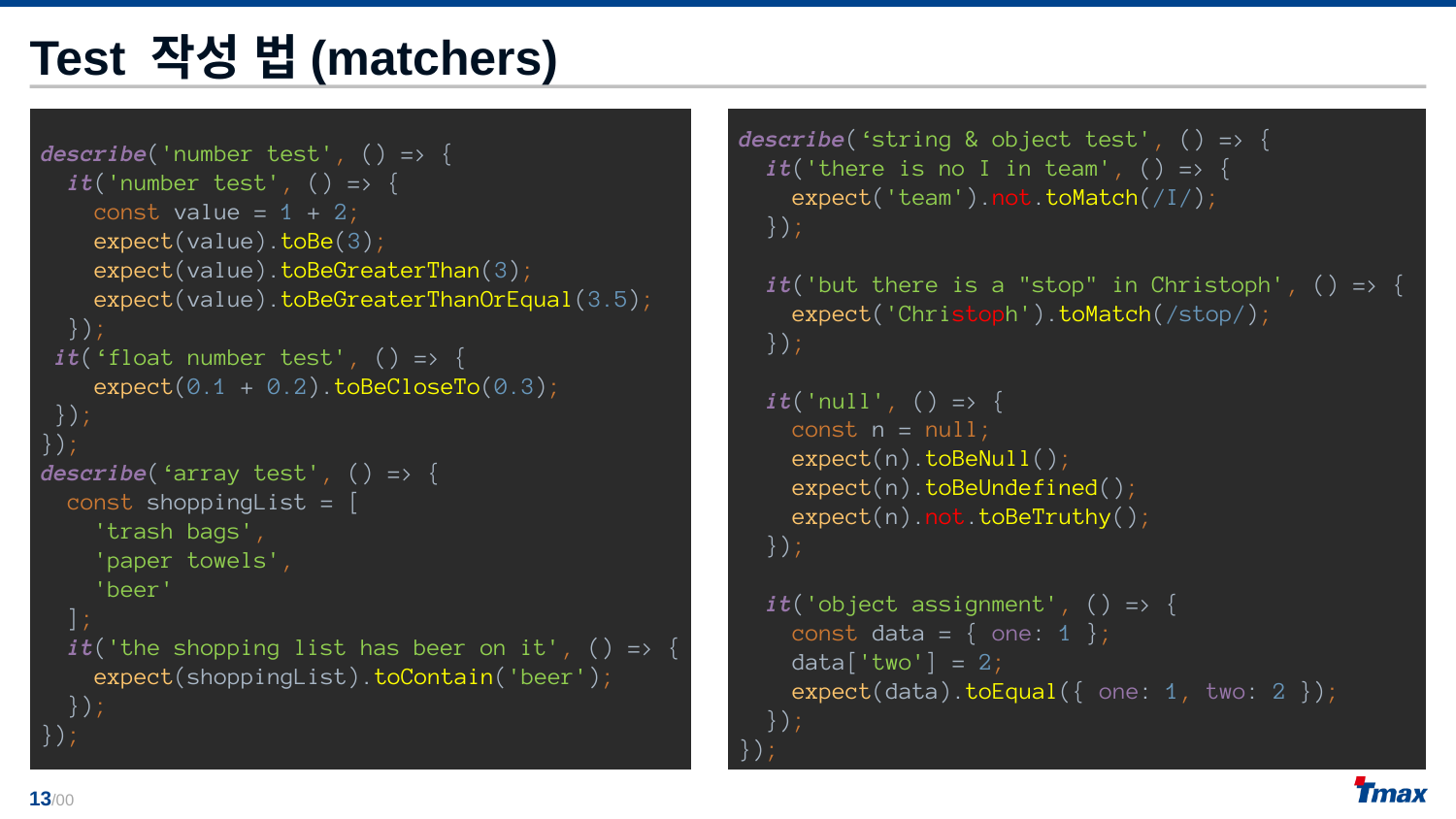

# Test 작성 법(matchers)
describe(‘string & object test', () => {
  it('there is no I in team', () => {
    expect('team').not.toMatch(/I/);
  });
  it('but there is a "stop" in Christoph', () => {
    expect('Christoph').toMatch(/stop/);
  });

  it('null', () => {
    const n = null;
    expect(n).toBeNull();
    expect(n).toBeUndefined();
    expect(n).not.toBeTruthy();
  });
  it('object assignment', () => {
    const data = { one: 1 };
    data['two'] = 2;
    expect(data).toEqual({ one: 1, two: 2 });
  });
});
describe('number test', () => {
  it('number test', () => {
    const value = 1 + 2;
    expect(value).toBe(3);
    expect(value).toBeGreaterThan(3);
    expect(value).toBeGreaterThanOrEqual(3.5);
  });
 it(‘float number test', () => {
    expect(0.1 + 0.2).toBeCloseTo(0.3);
 });
});
describe(‘array test', () => {
  const shoppingList = [
    'trash bags',
    'paper towels',
    'beer'
  ];
  it('the shopping list has beer on it', () => {
    expect(shoppingList).toContain('beer');
  });
});